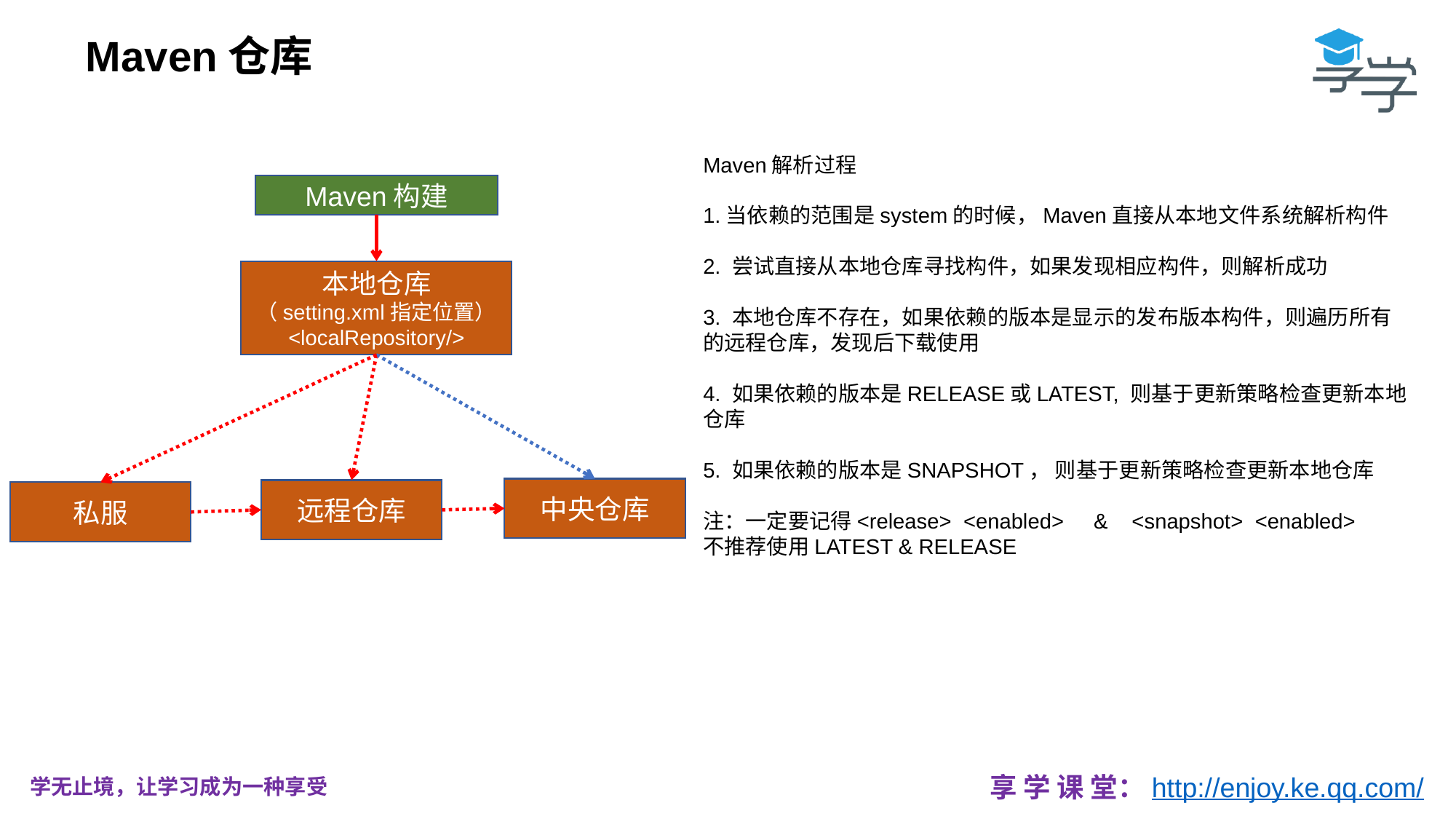

Maven仓库
Maven解析过程

1.当依赖的范围是system的时候，Maven直接从本地文件系统解析构件

2. 尝试直接从本地仓库寻找构件，如果发现相应构件，则解析成功

3. 本地仓库不存在，如果依赖的版本是显示的发布版本构件，则遍历所有的远程仓库，发现后下载使用

4. 如果依赖的版本是RELEASE或LATEST, 则基于更新策略检查更新本地仓库

5. 如果依赖的版本是SNAPSHOT， 则基于更新策略检查更新本地仓库

注：一定要记得<release>  <enabled>     &    <snapshot>  <enabled>
不推荐使用LATEST & RELEASE
Maven构建
本地仓库
（setting.xml指定位置）
<localRepository/>
中央仓库
远程仓库
私服